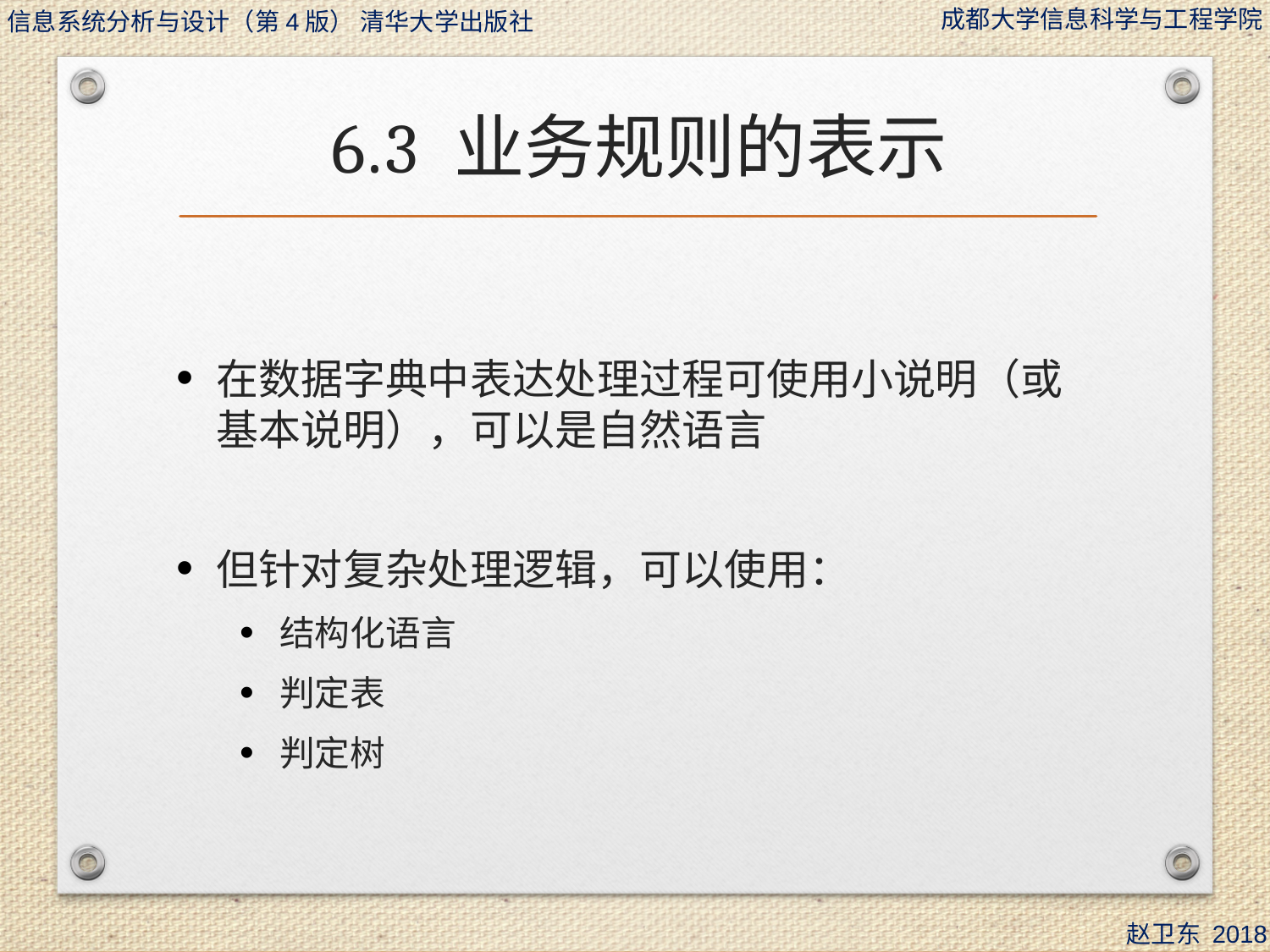

# 6.3 业务规则的表示
在数据字典中表达处理过程可使用小说明（或基本说明），可以是自然语言

但针对复杂处理逻辑，可以使用：
结构化语言
判定表
判定树